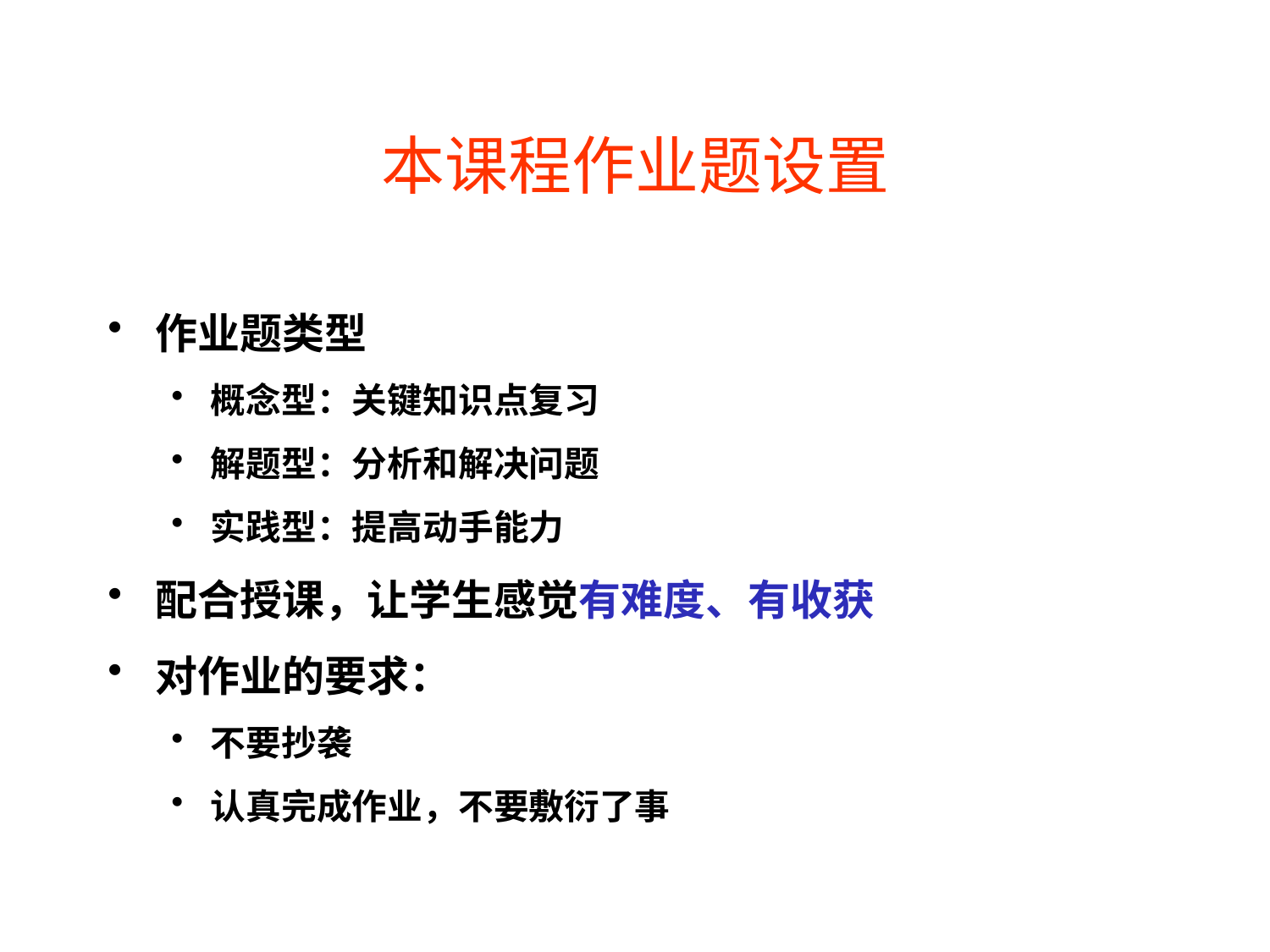

# 本课程作业题设置
作业题类型
概念型：关键知识点复习
解题型：分析和解决问题
实践型：提高动手能力
配合授课，让学生感觉有难度、有收获
对作业的要求：
不要抄袭
认真完成作业，不要敷衍了事